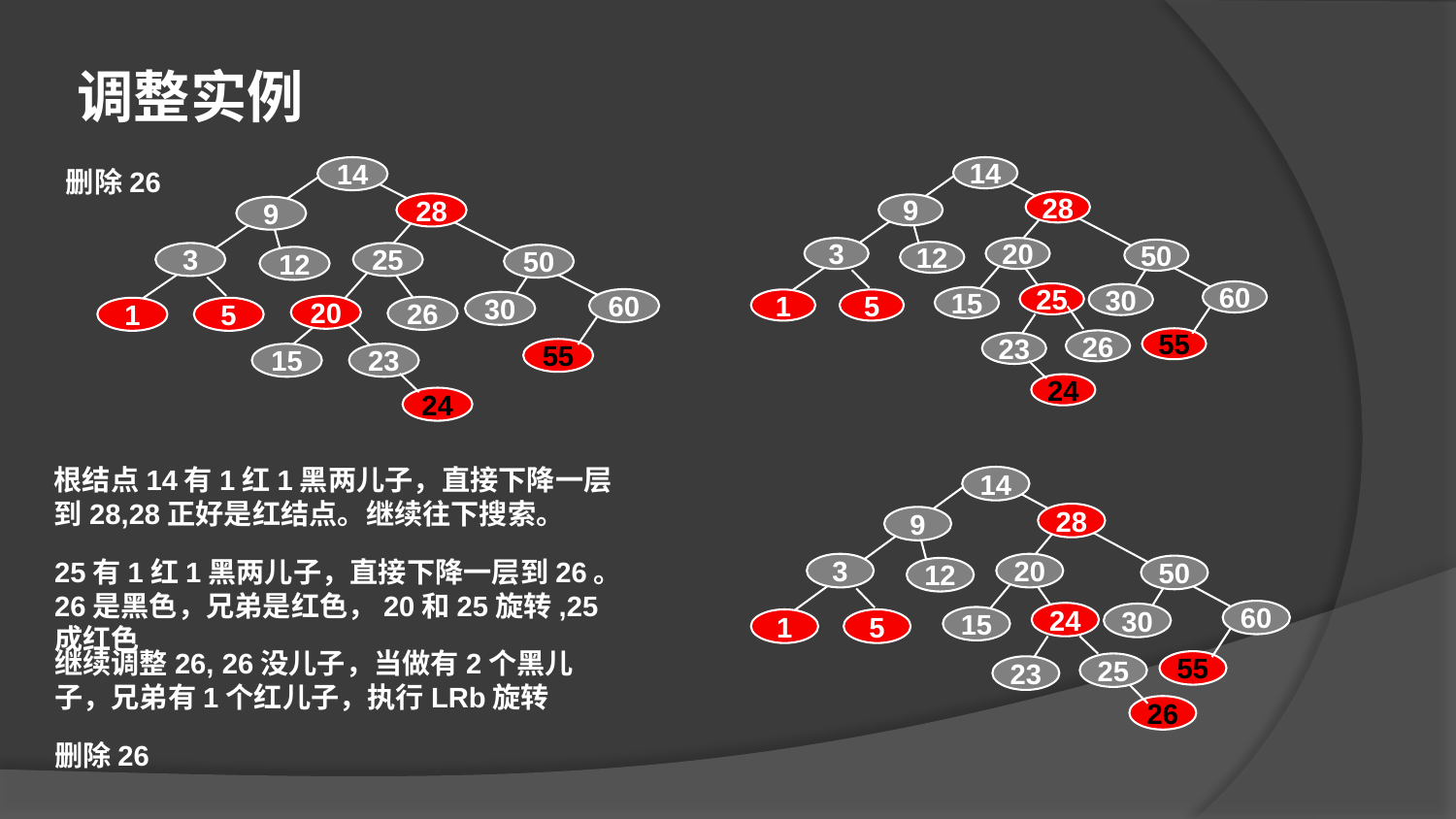

调整实例
删除26
14

28
9

3
25
50
12

60
30
20
26
1
5

55
15
23

24
14

28
9

3
20
50
12

60
25
30
15
1
5

55
26
23

24

根结点14有1红1黑两儿子，直接下降一层到28,28正好是红结点。继续往下搜索。
14

28
9

25有1红1黑两儿子，直接下降一层到26。26是黑色，兄弟是红色，20和25旋转,25 成红色
3
20
50
12

60
24
30
15
1
5

继续调整26, 26没儿子，当做有2个黑儿子，兄弟有1个红儿子，执行LRb旋转
55
25
23

26
删除26